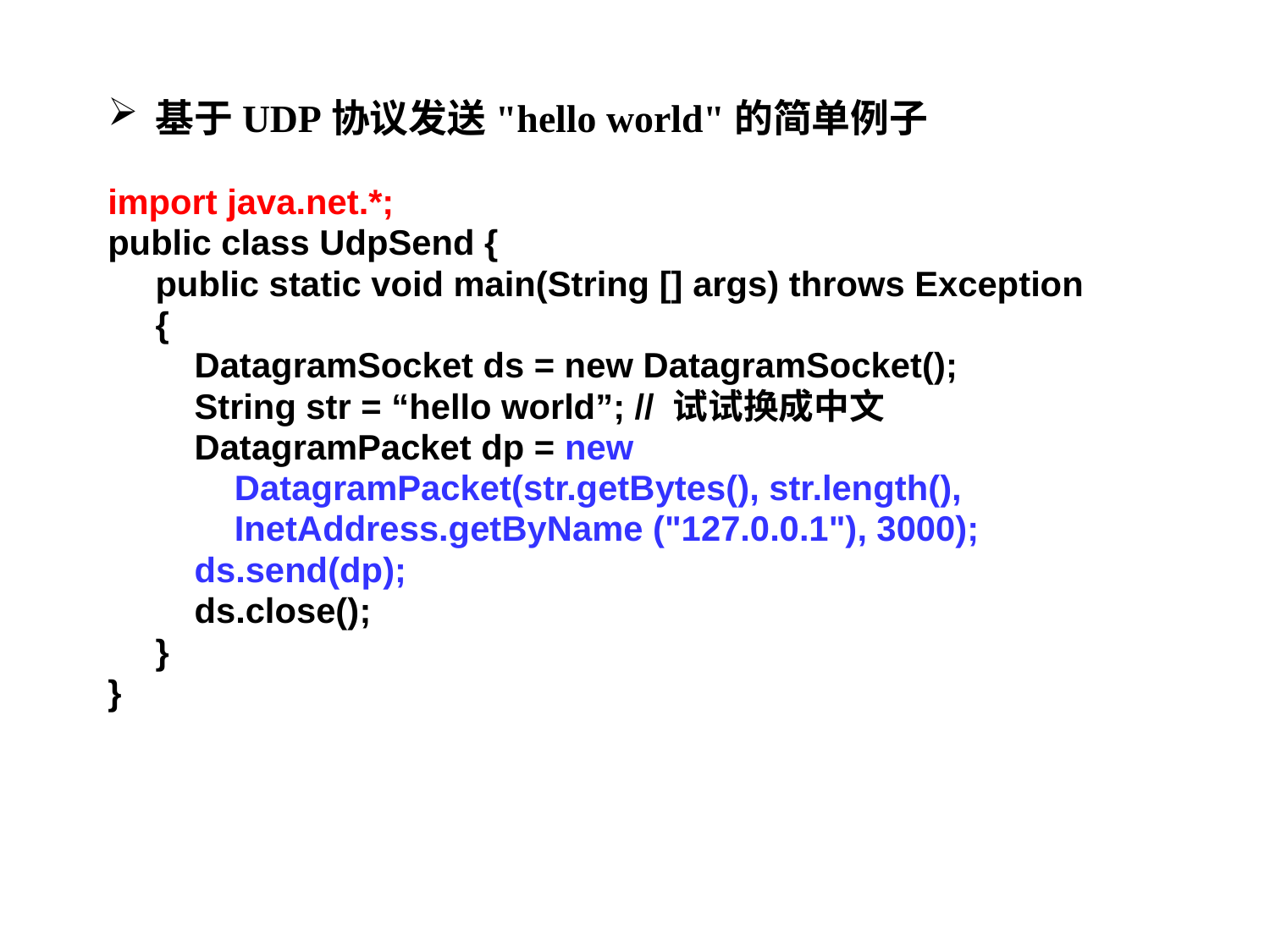

基于UDP协议发送"hello world"的简单例子

import java.net.*;
public class UdpSend {
	public static void main(String [] args) throws Exception
	{
	    DatagramSocket ds = new DatagramSocket();
	    String str = “hello world”; // 试试换成中文
	    DatagramPacket dp = new
             DatagramPacket(str.getBytes(), str.length(),
             InetAddress.getByName ("127.0.0.1"), 3000);
	    ds.send(dp);
	    ds.close();
	}
}